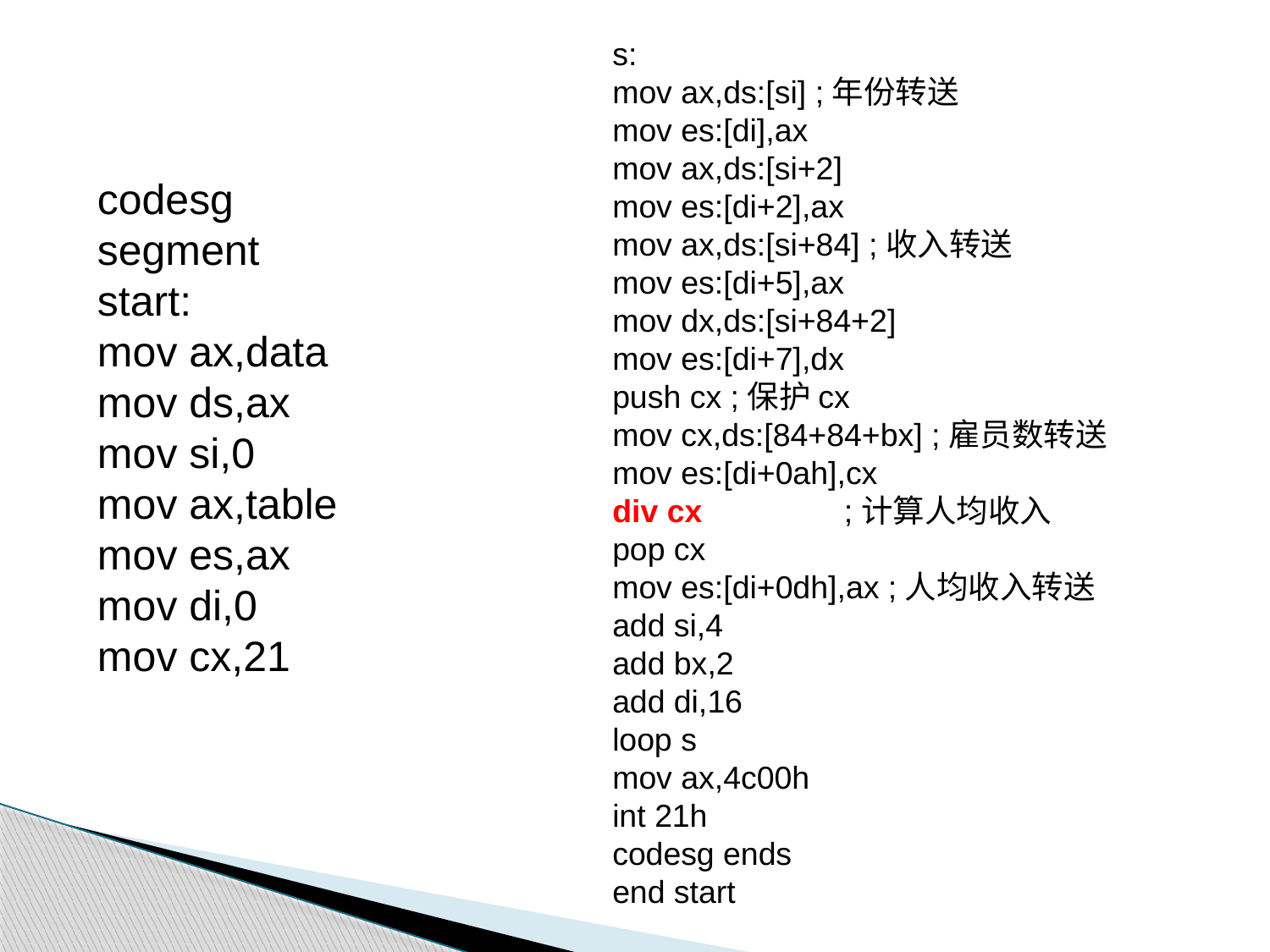

s:
mov ax,ds:[si] ;年份转送
mov es:[di],ax
mov ax,ds:[si+2]
mov es:[di+2],ax
mov ax,ds:[si+84] ;收入转送
mov es:[di+5],ax
mov dx,ds:[si+84+2]
mov es:[di+7],dx
push cx ;保护cx
mov cx,ds:[84+84+bx] ;雇员数转送
mov es:[di+0ah],cx
div cx                ;计算人均收入
pop cx
mov es:[di+0dh],ax ;人均收入转送
add si,4
add bx,2
add di,16
loop s
mov ax,4c00h
int 21h
codesg ends
end start
codesg segment
start:
mov ax,data
mov ds,ax
mov si,0
mov ax,table
mov es,ax
mov di,0
mov cx,21